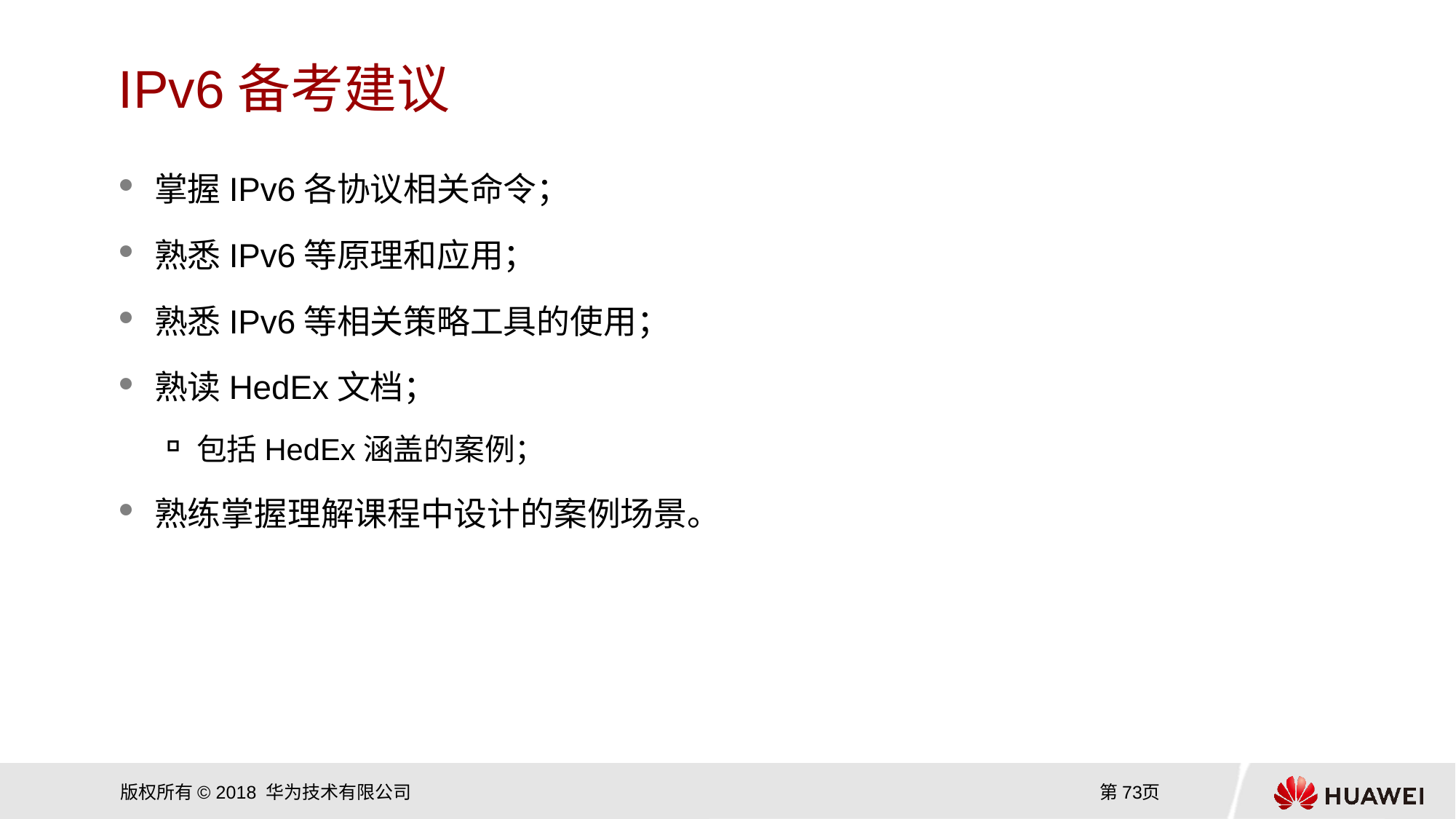

# IPv6备考建议
掌握IPv6各协议相关命令；
熟悉IPv6等原理和应用；
熟悉IPv6等相关策略工具的使用；
熟读HedEx文档；
包括HedEx涵盖的案例；
熟练掌握理解课程中设计的案例场景。